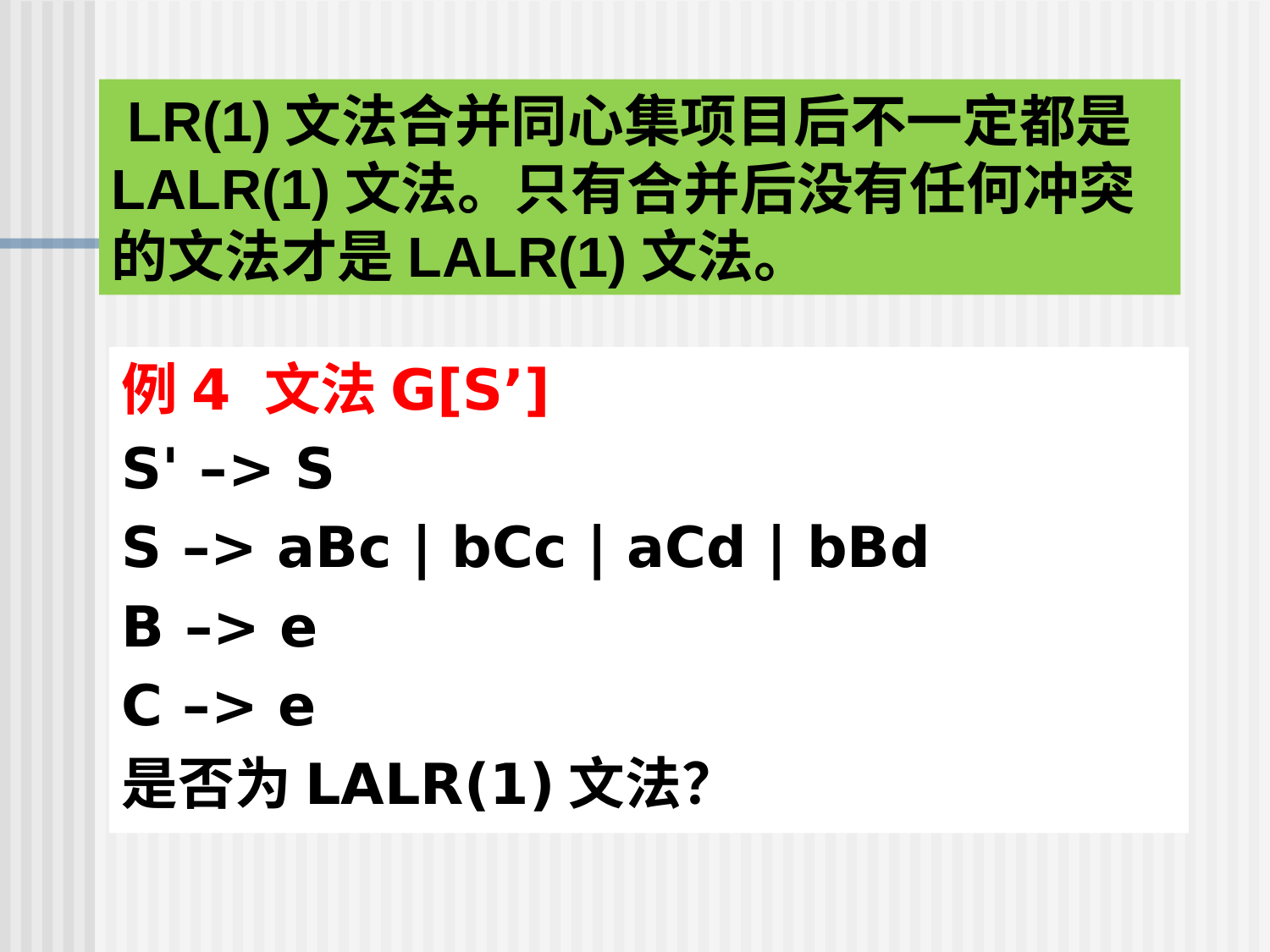

LR(1)文法合并同心集项目后不一定都是LALR(1)文法。只有合并后没有任何冲突的文法才是LALR(1)文法。
例4 文法G[S’]
S' –> S
S –> aBc | bCc | aCd | bBd
B –> e
C –> e
是否为LALR(1)文法？